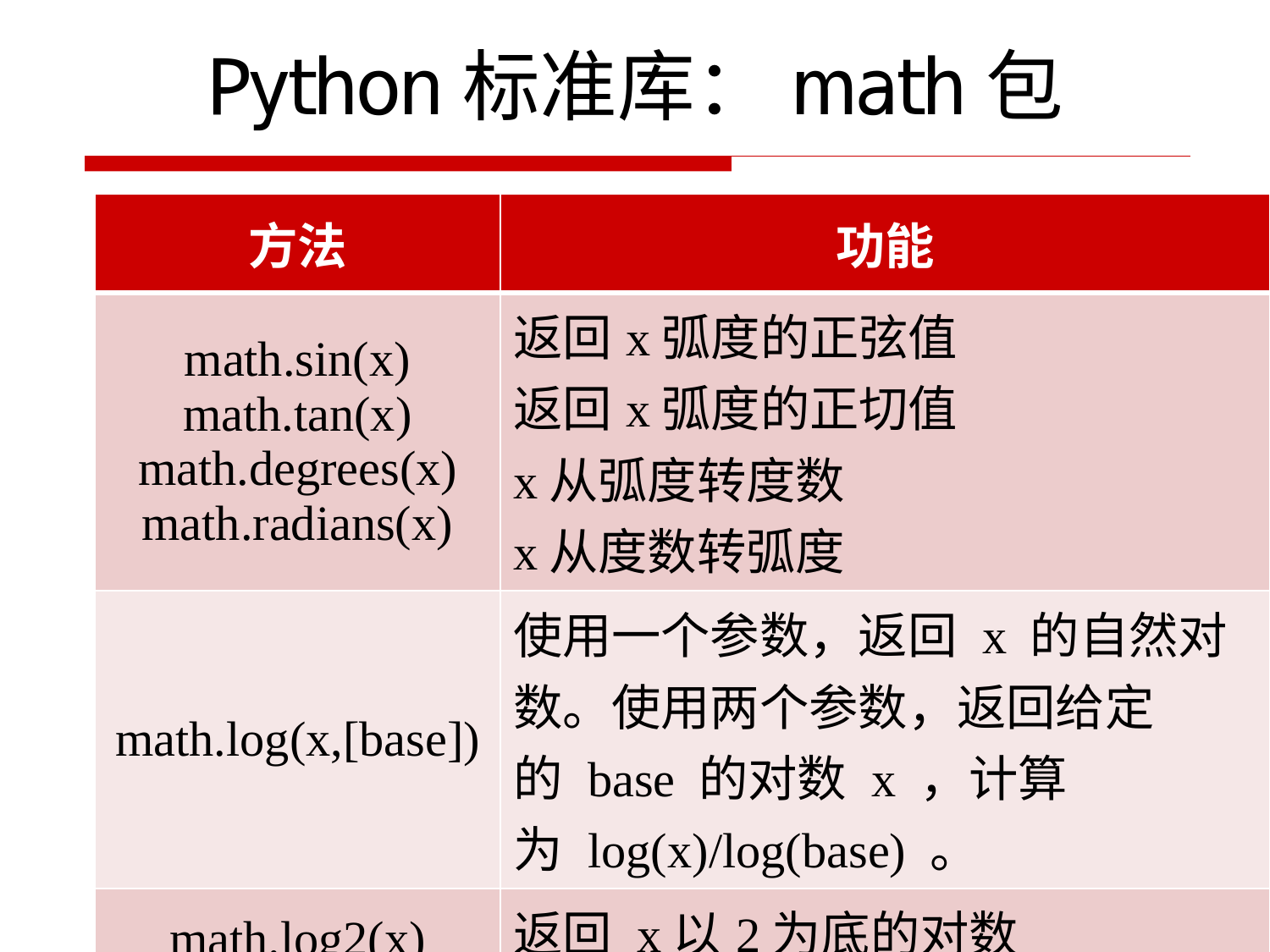

# Python标准库：math包
| 方法 | 功能 |
| --- | --- |
| math.sin(x) math.tan(x) math.degrees(x) math.radians(x) | 返回x弧度的正弦值 返回x弧度的正切值 x从弧度转度数 x从度数转弧度 |
| math.log(x,[base]) | 使用一个参数，返回 x 的自然对数。使用两个参数，返回给定的 base 的对数 x ，计算为 log(x)/log(base) 。 |
| math.log2(x) math.log10(x) | 返回 x以2为底的对数 返回x以10为底的对数 |
53